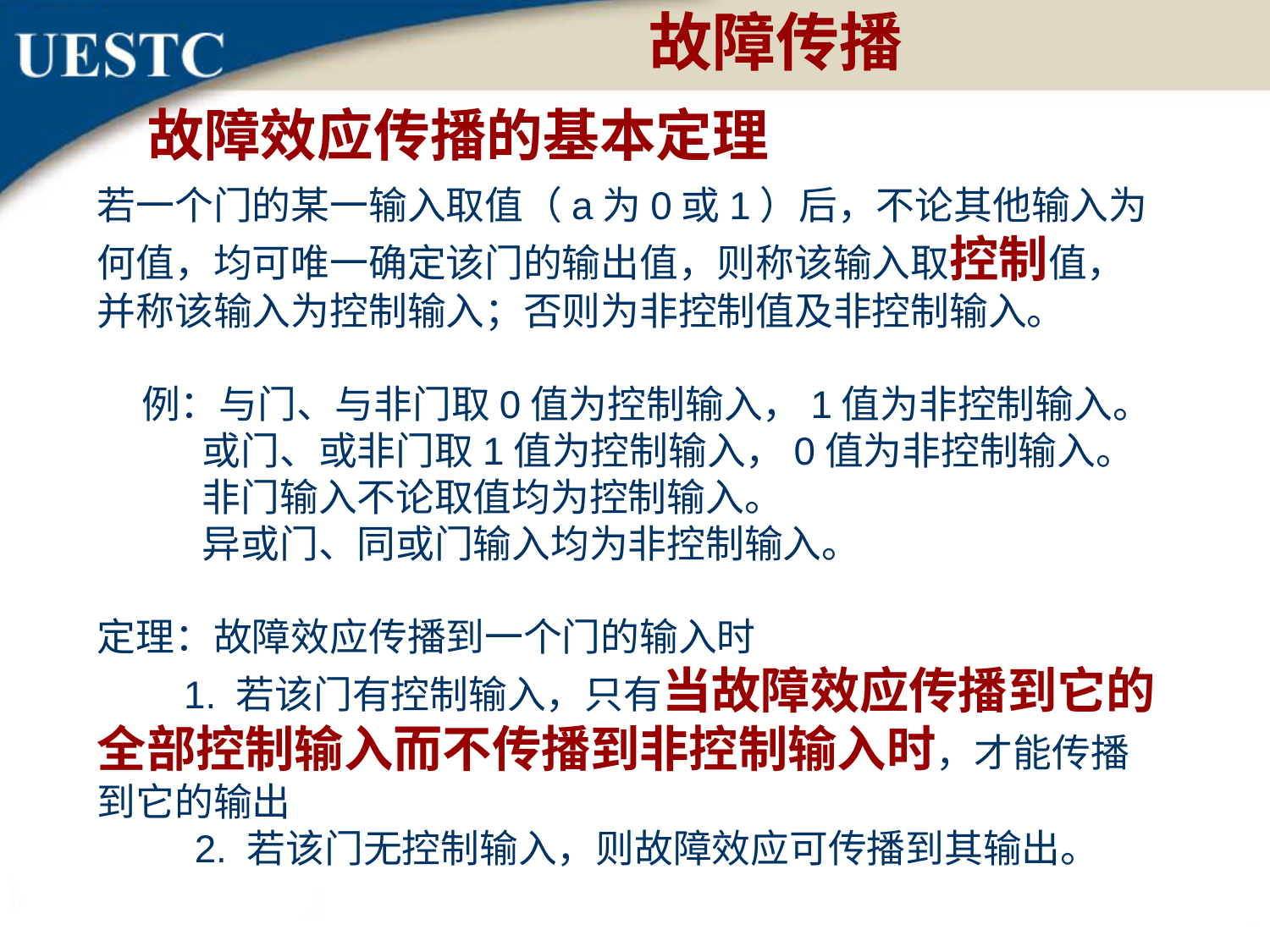

故障传播
# 故障效应传播的基本定理
若一个门的某一输入取值（a为0或1）后，不论其他输入为何值，均可唯一确定该门的输出值，则称该输入取控制值，并称该输入为控制输入；否则为非控制值及非控制输入。

    例：与门、与非门取0值为控制输入，1值为非控制输入。
           或门、或非门取1值为控制输入，0值为非控制输入。
           非门输入不论取值均为控制输入。
           异或门、同或门输入均为非控制输入。

定理：故障效应传播到一个门的输入时
        1. 若该门有控制输入，只有当故障效应传播到它的全部控制输入而不传播到非控制输入时，才能传播到它的输出
         2. 若该门无控制输入，则故障效应可传播到其输出。